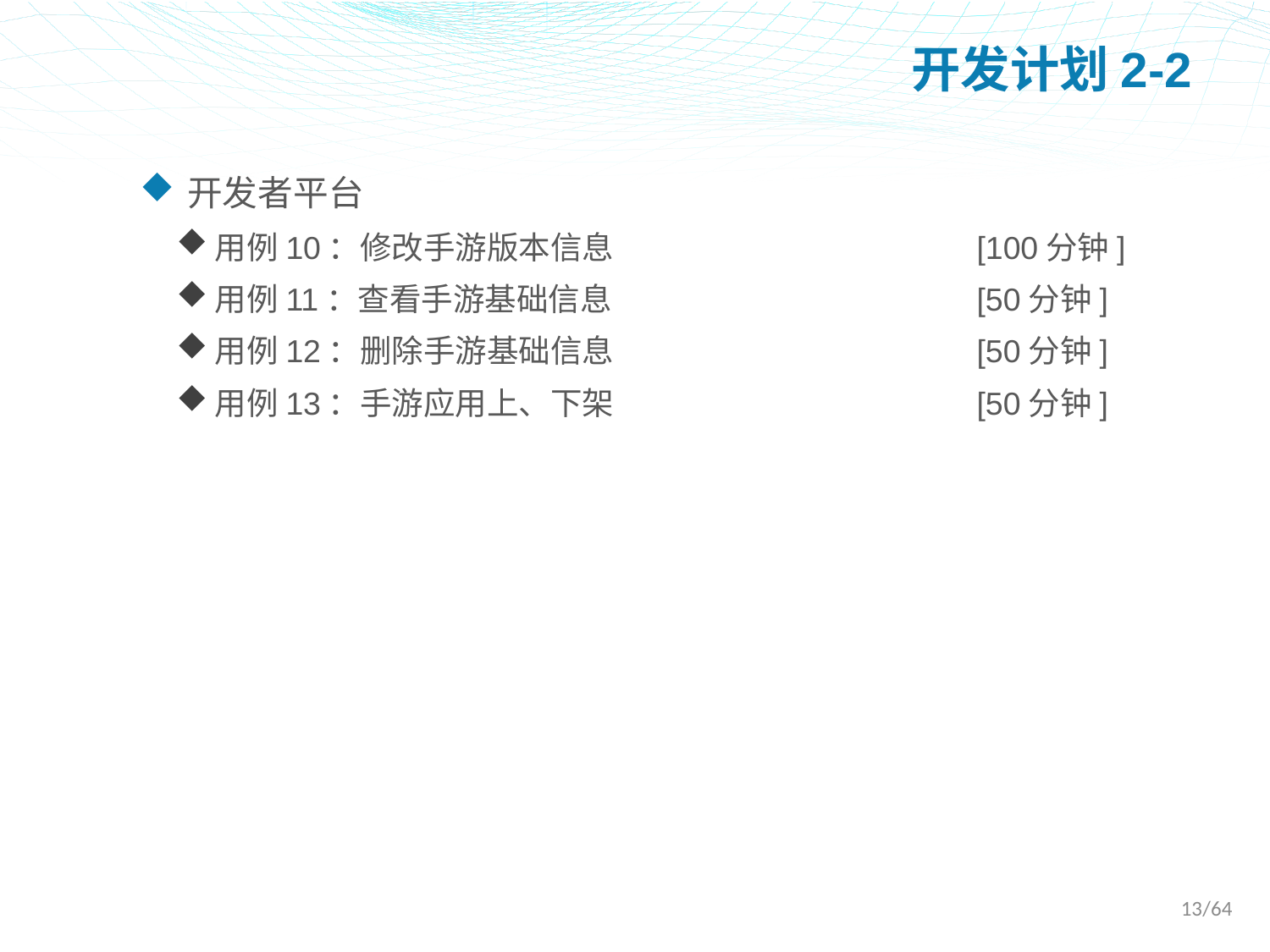

# 开发计划2-2
开发者平台
用例10：修改手游版本信息			[100分钟]
用例11：查看手游基础信息			[50分钟]
用例12：删除手游基础信息			[50分钟]
用例13：手游应用上、下架	   		[50分钟]

13/64